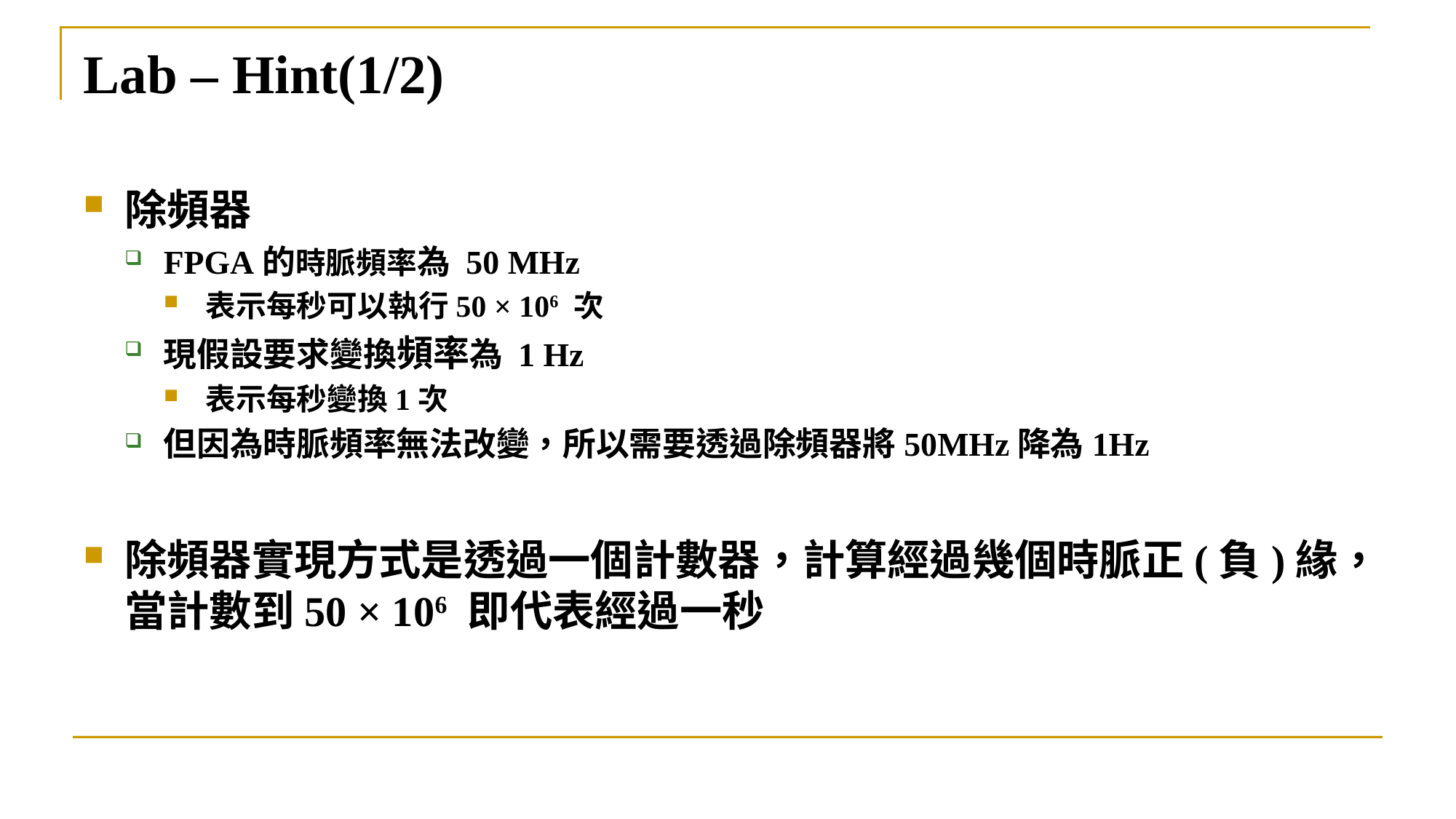

# Lab – Hint(1/2)
除頻器
FPGA的時脈頻率為 50 MHz
表示每秒可以執行50 × 106 次
現假設要求變換頻率為 1 Hz
表示每秒變換1次
但因為時脈頻率無法改變，所以需要透過除頻器將50MHz降為1Hz

除頻器實現方式是透過一個計數器，計算經過幾個時脈正(負)緣，當計數到50 × 106 即代表經過一秒